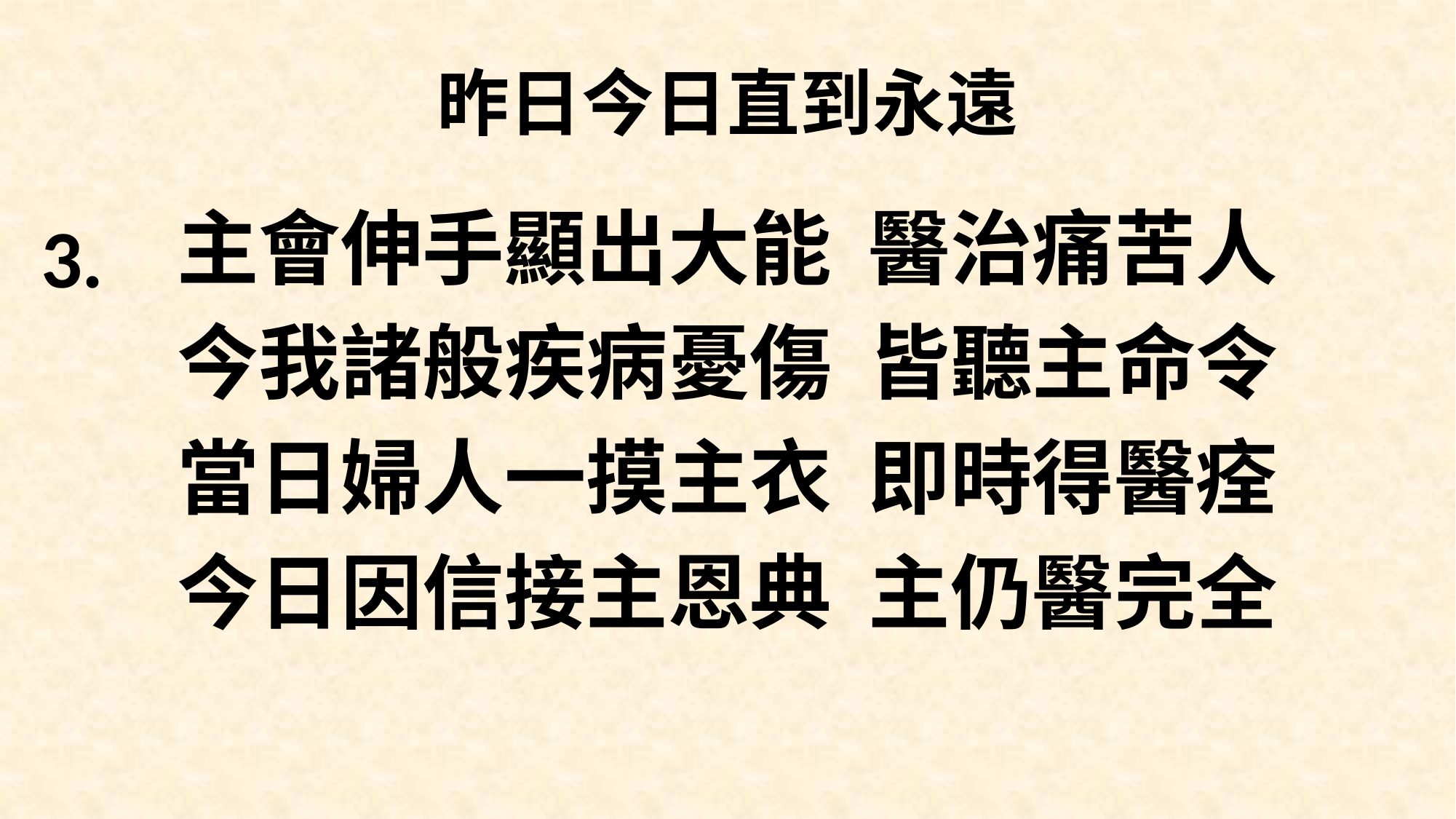

# 昨日今日直到永遠
主會伸手顯出大能  醫治痛苦人
今我諸般疾病憂傷  皆聽主命令
當日婦人一摸主衣  即時得醫痊
今日因信接主恩典  主仍醫完全
3.